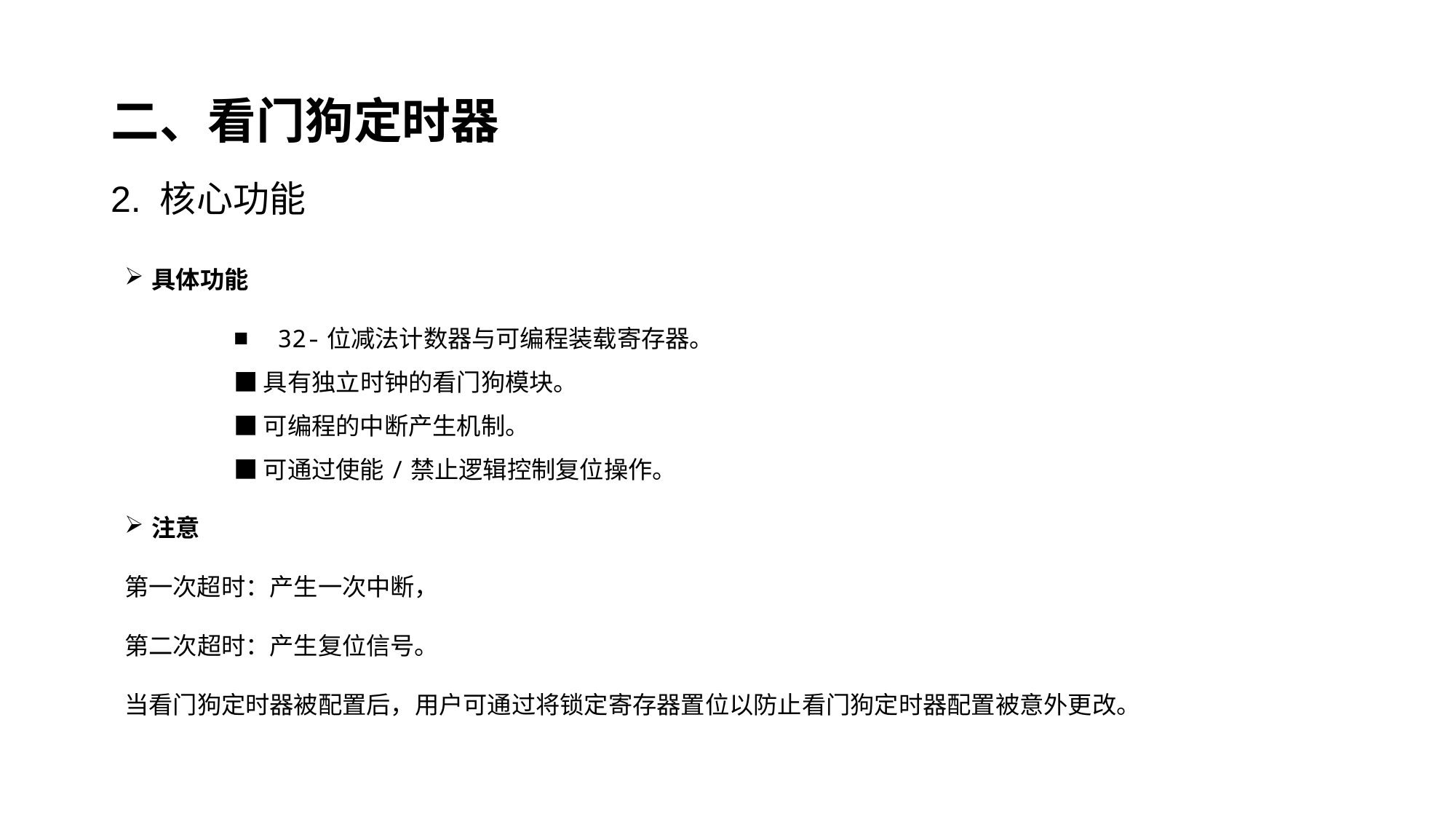

# 二、看门狗定时器
2. 核心功能
具体功能
	■  32-位减法计数器与可编程装载寄存器。
	■ 具有独立时钟的看门狗模块。
	■ 可编程的中断产生机制。									■ 可通过使能/禁止逻辑控制复位操作。
注意
第一次超时：产生一次中断，
第二次超时：产生复位信号。
当看门狗定时器被配置后，用户可通过将锁定寄存器置位以防止看门狗定时器配置被意外更改。